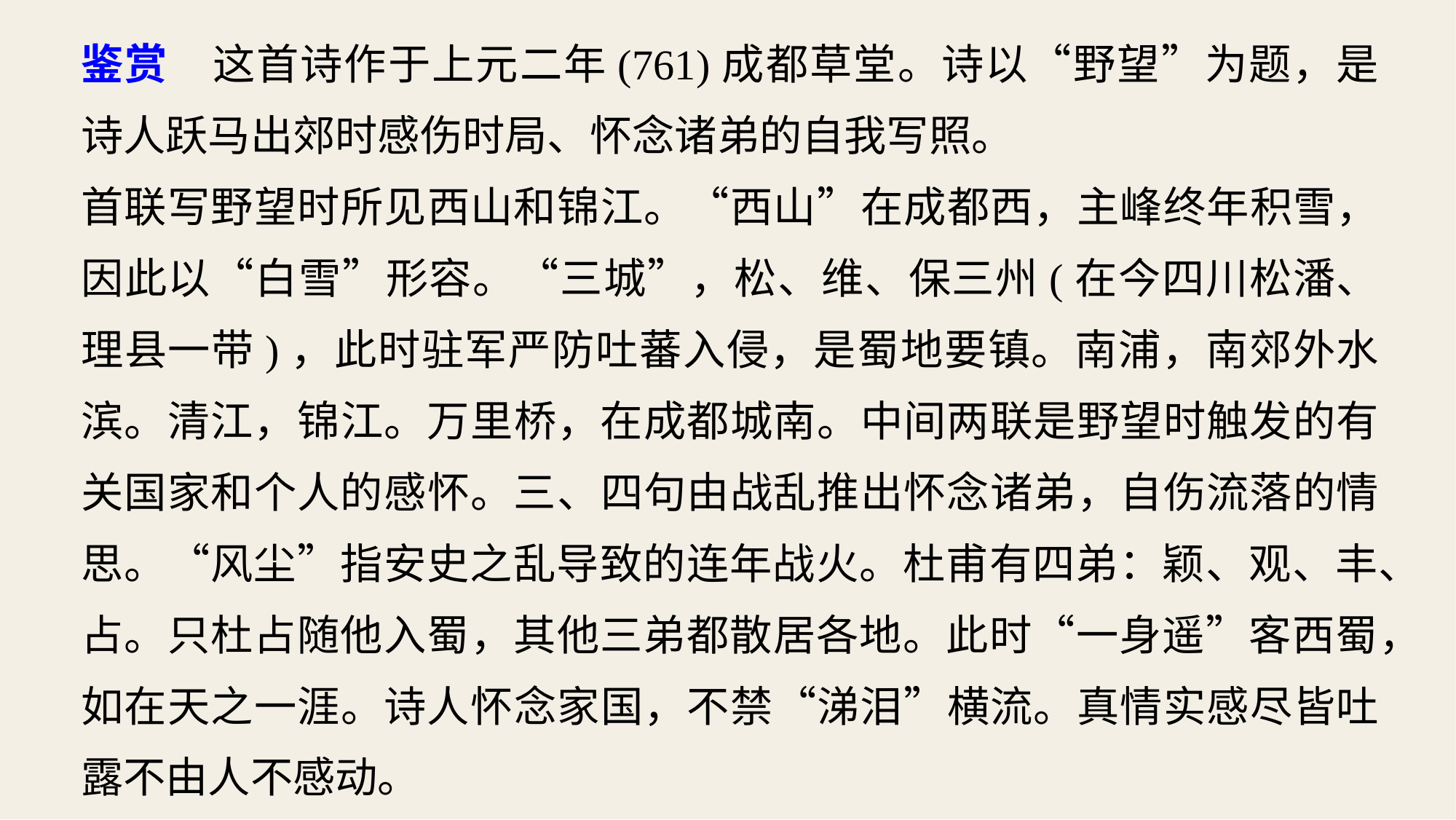

鉴赏　这首诗作于上元二年(761)成都草堂。诗以“野望”为题，是诗人跃马出郊时感伤时局、怀念诸弟的自我写照。
首联写野望时所见西山和锦江。“西山”在成都西，主峰终年积雪，因此以“白雪”形容。“三城”，松、维、保三州(在今四川松潘、理县一带)，此时驻军严防吐蕃入侵，是蜀地要镇。南浦，南郊外水滨。清江，锦江。万里桥，在成都城南。中间两联是野望时触发的有关国家和个人的感怀。三、四句由战乱推出怀念诸弟，自伤流落的情思。“风尘”指安史之乱导致的连年战火。杜甫有四弟：颖、观、丰、占。只杜占随他入蜀，其他三弟都散居各地。此时“一身遥”客西蜀，如在天之一涯。诗人怀念家国，不禁“涕泪”横流。真情实感尽皆吐露不由人不感动。